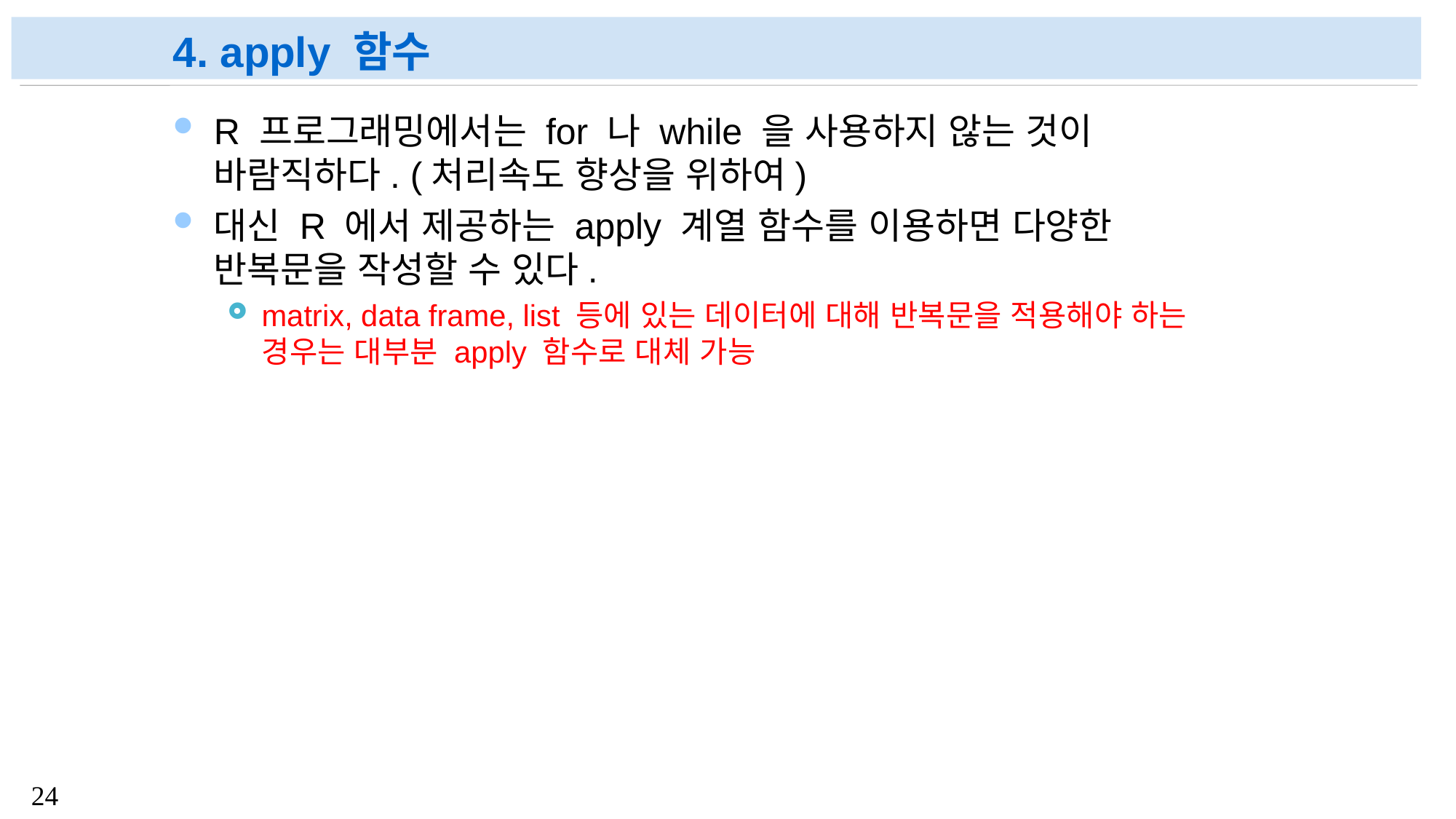

# 4. apply 함수
R 프로그래밍에서는 for 나 while 을 사용하지 않는 것이 바람직하다. (처리속도 향상을 위하여)
대신 R 에서 제공하는 apply 계열 함수를 이용하면 다양한 반복문을 작성할 수 있다.
matrix, data frame, list 등에 있는 데이터에 대해 반복문을 적용해야 하는 경우는 대부분 apply 함수로 대체 가능